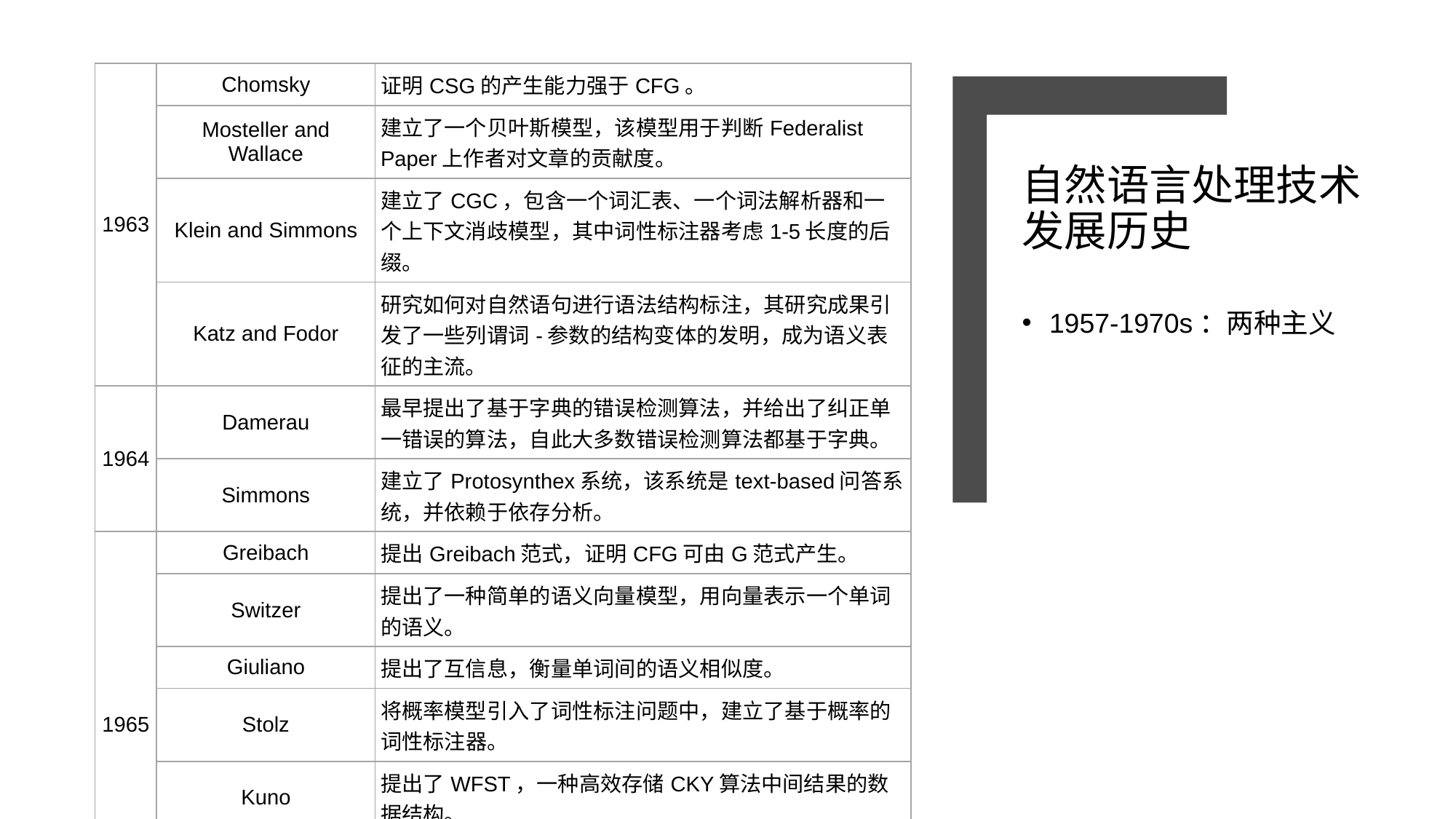

| 1963 | Chomsky | 证明CSG的产生能力强于CFG。 |
| --- | --- | --- |
|  | Mosteller and Wallace | 建立了一个贝叶斯模型，该模型用于判断Federalist Paper上作者对文章的贡献度。 |
|  | Klein and Simmons | 建立了CGC，包含一个词汇表、一个词法解析器和一个上下文消歧模型，其中词性标注器考虑1-5长度的后缀。 |
|  | Katz and Fodor | 研究如何对自然语句进行语法结构标注，其研究成果引发了一些列谓词-参数的结构变体的发明，成为语义表征的主流。 |
| 1964 | Damerau | 最早提出了基于字典的错误检测算法，并给出了纠正单一错误的算法，自此大多数错误检测算法都基于字典。 |
|  | Simmons | 建立了Protosynthex系统，该系统是text-based问答系统，并依赖于依存分析。 |
| 1965 | Greibach | 提出Greibach范式，证明CFG可由G范式产生。 |
|  | Switzer | 提出了一种简单的语义向量模型，用向量表示一个单词的语义。 |
|  | Giuliano | 提出了互信息，衡量单词间的语义相似度。 |
|  | Stolz | 将概率模型引入了词性标注问题中，建立了基于概率的词性标注器。 |
|  | Kuno | 提出了WFST，一种高效存储CKY算法中间结果的数据结构。 |
|  | Madhu and Lytel | 建立了一个贝叶斯模型，该模型用于词意消歧。 |
|  | Gruber | 将“语义角色”的概念引入了语言学研究。 |

# 自然语言处理技术发展历史
1957-1970s：两种主义